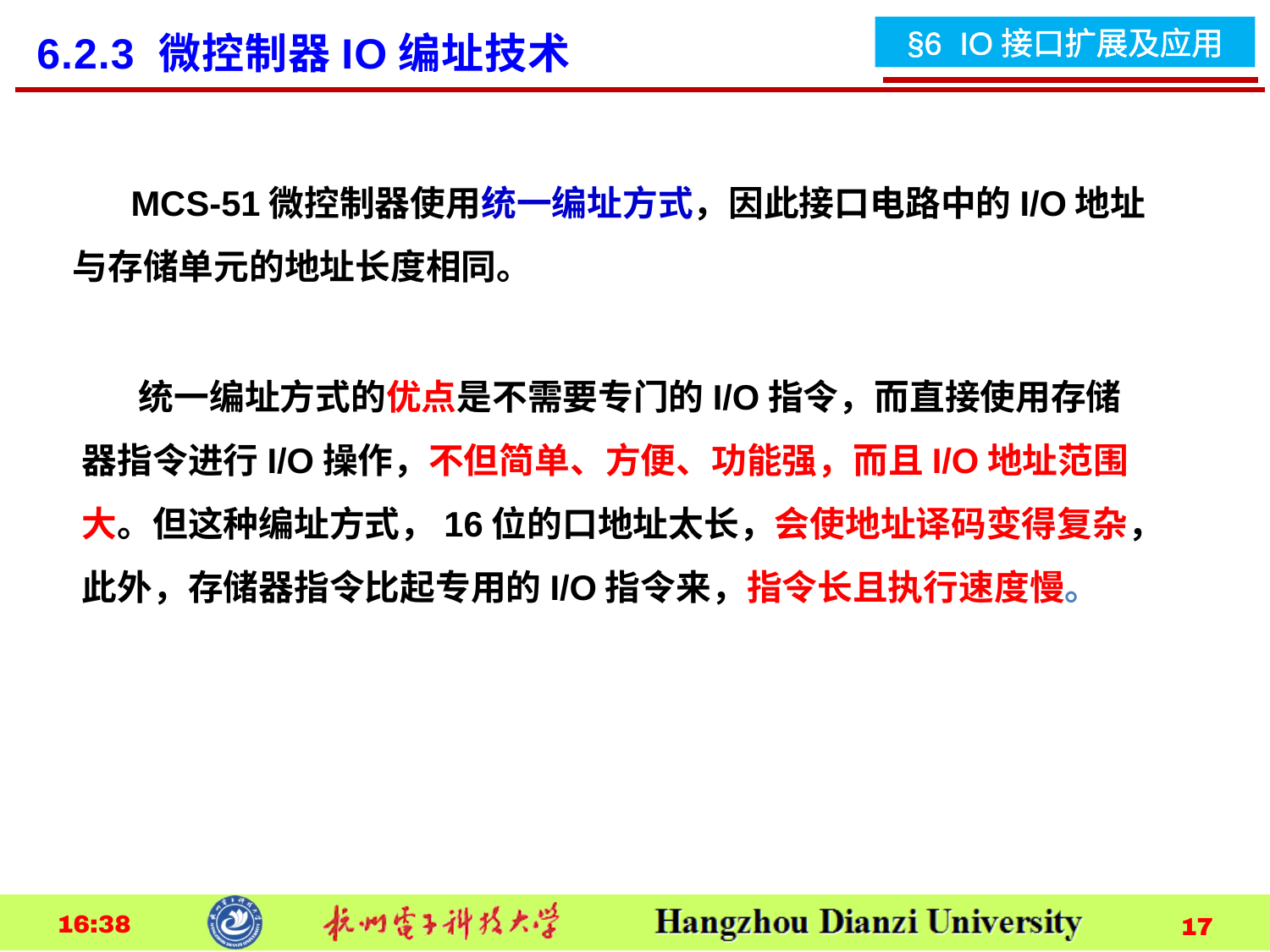

6.2.3 微控制器IO编址技术
      MCS-51微控制器使用统一编址方式，因此接口电路中的I/O地址与存储单元的地址长度相同。
      统一编址方式的优点是不需要专门的I/O指令，而直接使用存储器指令进行I/O操作，不但简单、方便、功能强，而且I/O地址范围大。但这种编址方式，16位的口地址太长，会使地址译码变得复杂，此外，存储器指令比起专用的I/O指令来，指令长且执行速度慢。